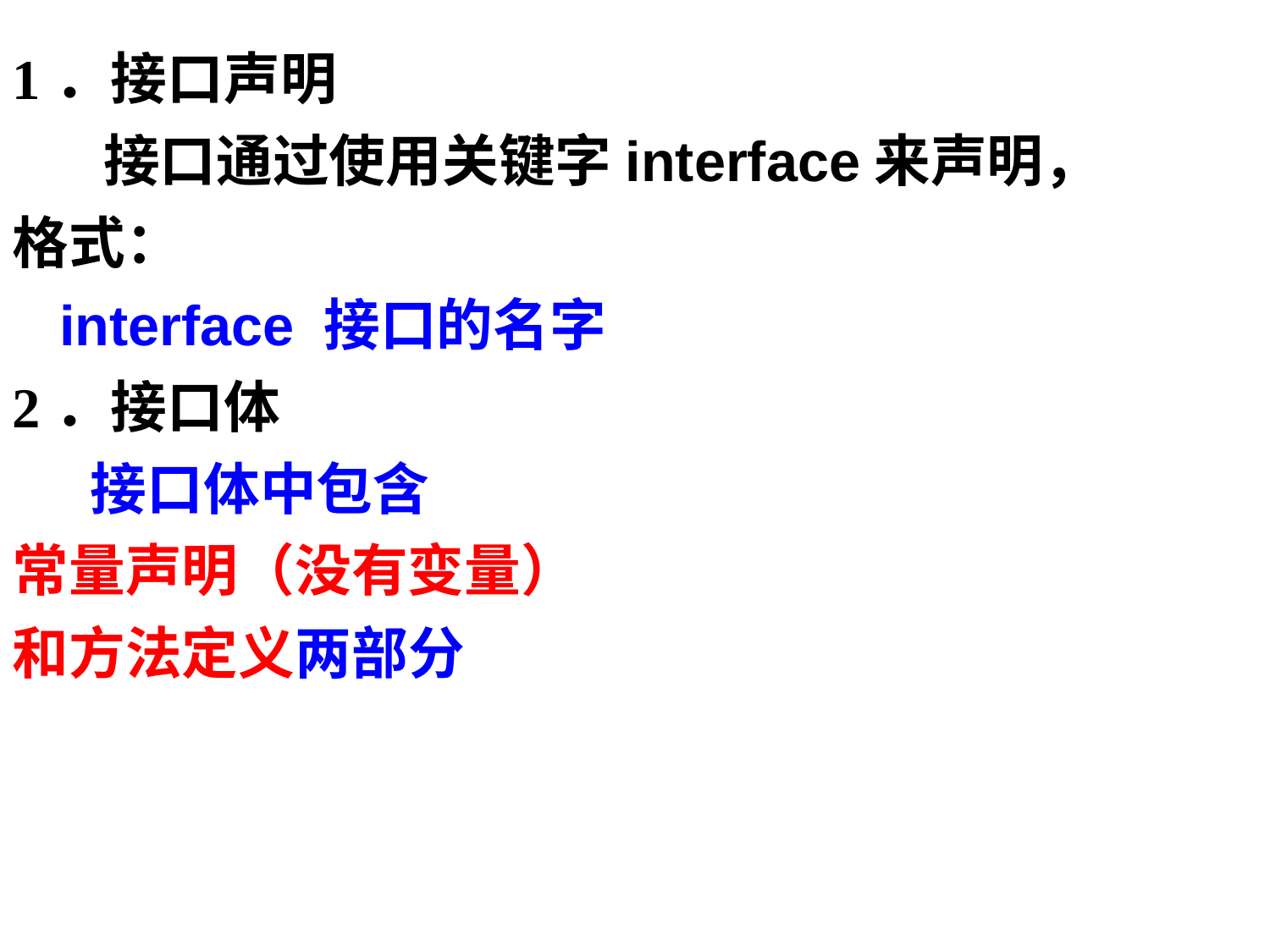

1．接口声明
      接口通过使用关键字interface来声明，
格式：
   interface 接口的名字
2．接口体
     接口体中包含
常量声明（没有变量）
和方法定义两部分